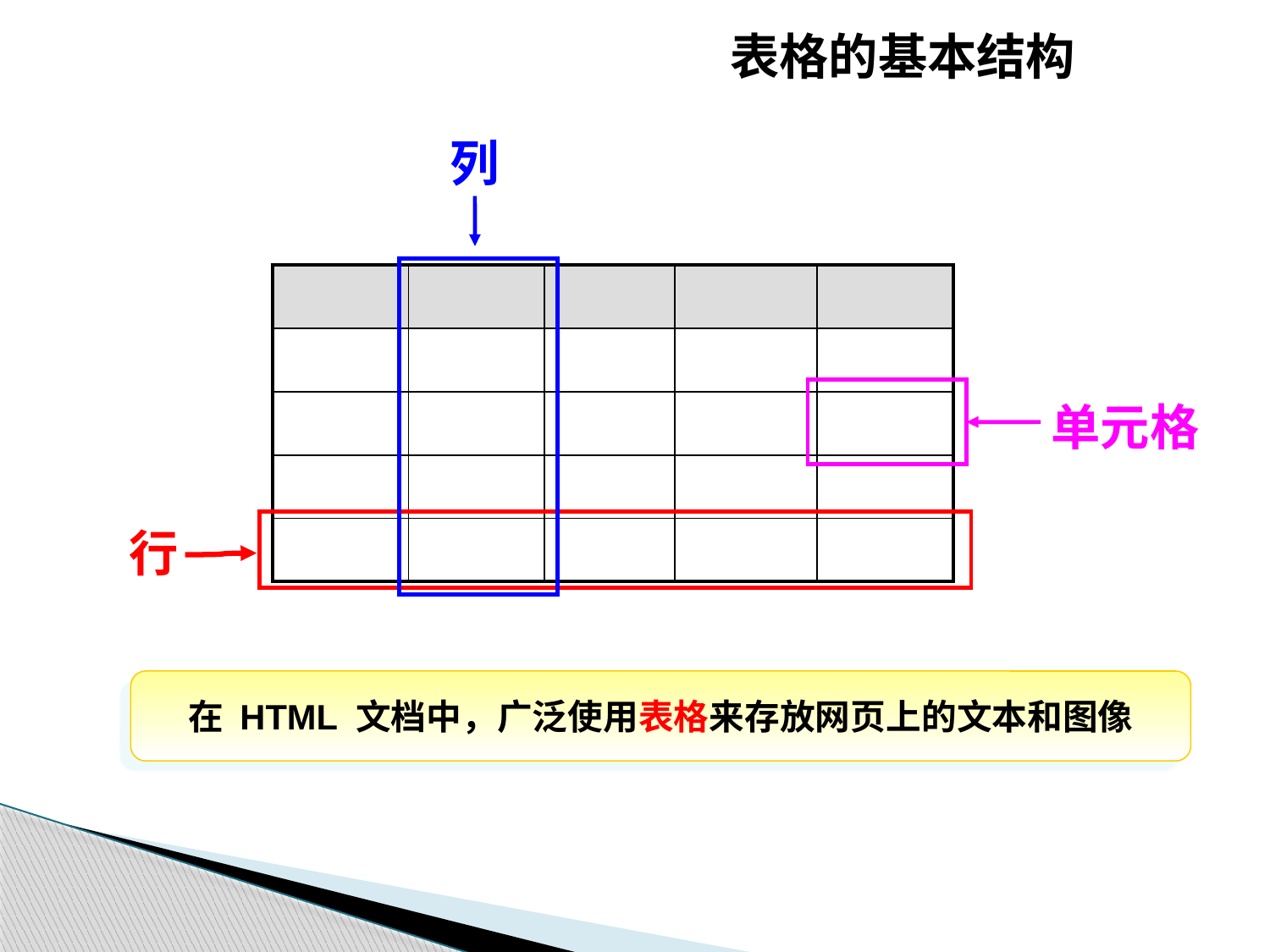

表格的基本结构
列

|  |  |  |  |  |
| --- | --- | --- | --- | --- |
|  |  |  |  |  |
|  |  |  |  |  |
|  |  |  |  |  |
|  |  |  |  |  |

单元格

行
在 HTML 文档中，广泛使用表格来存放网页上的文本和图像